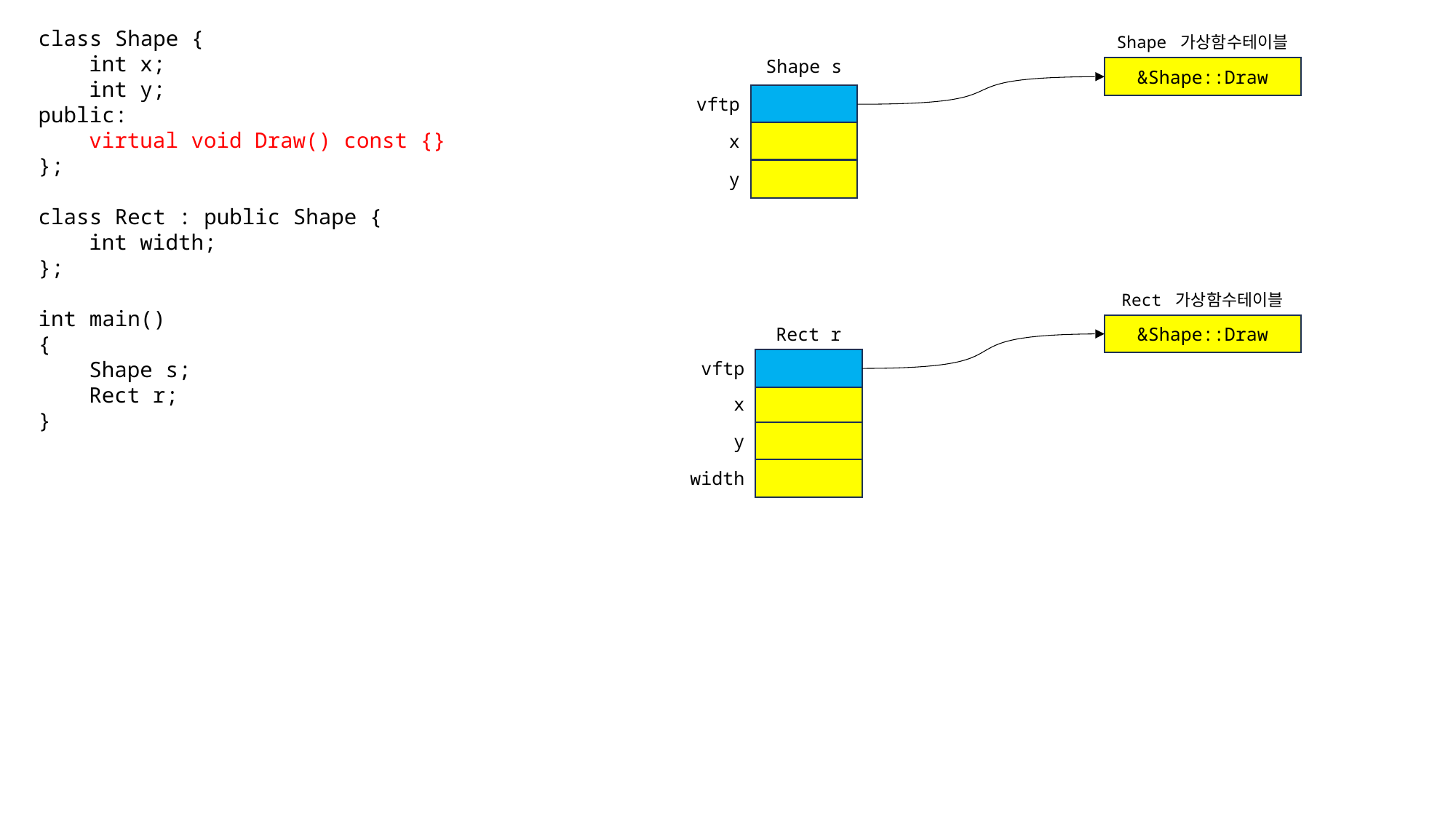

class Shape {
    int x;
    int y;
public:
    virtual void Draw() const {}
};

class Rect : public Shape {
    int width;
};

int main()
{
    Shape s;
    Rect r;
}
Shape 가상함수테이블
Shape s
&Shape::Draw

vftp

x

y
Rect 가상함수테이블
&Shape::Draw
Rect r

vftp

x

y

width